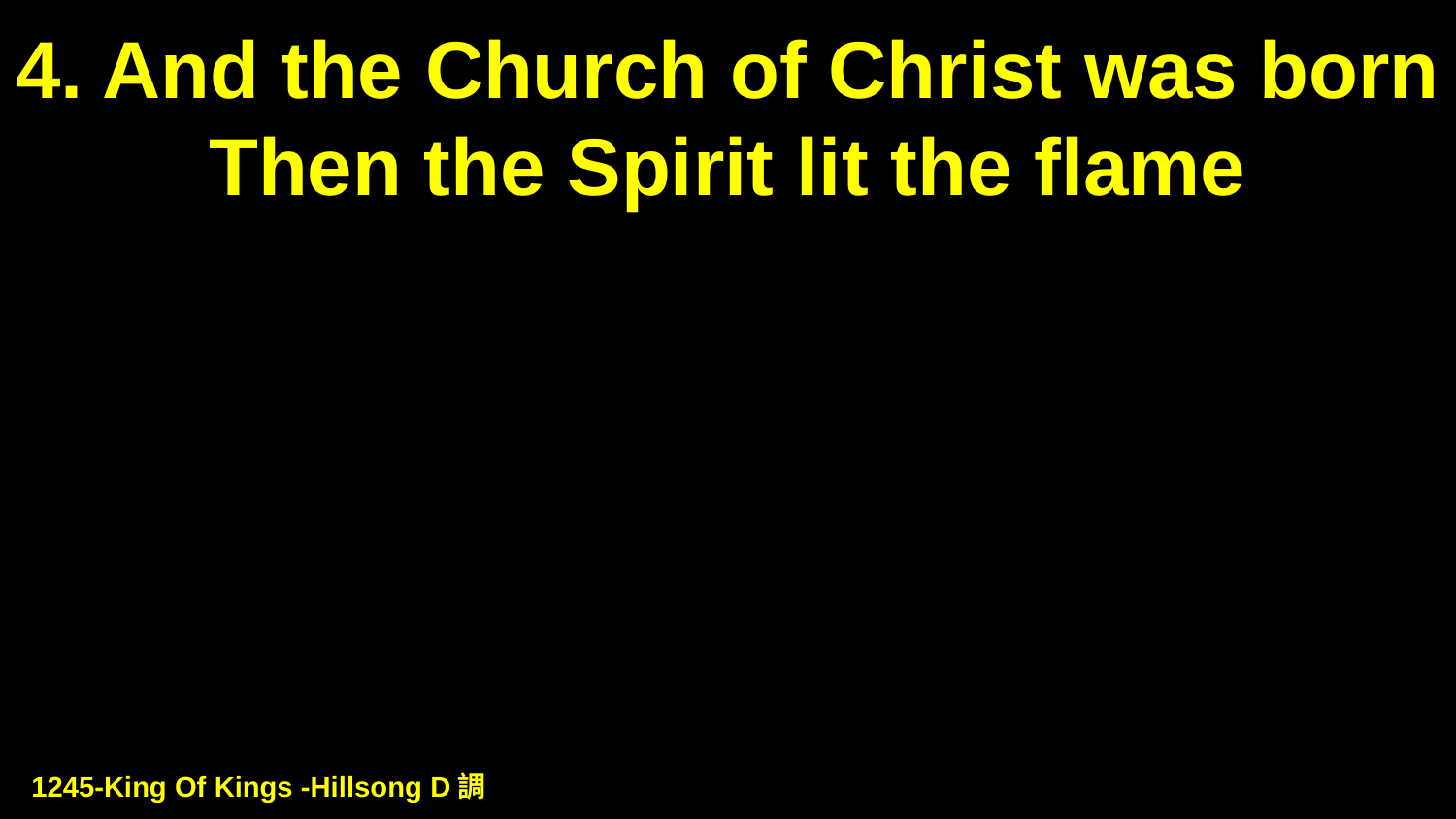

# 4. And the Church of Christ was born Then the Spirit lit the flame
1245-King Of Kings -Hillsong D調